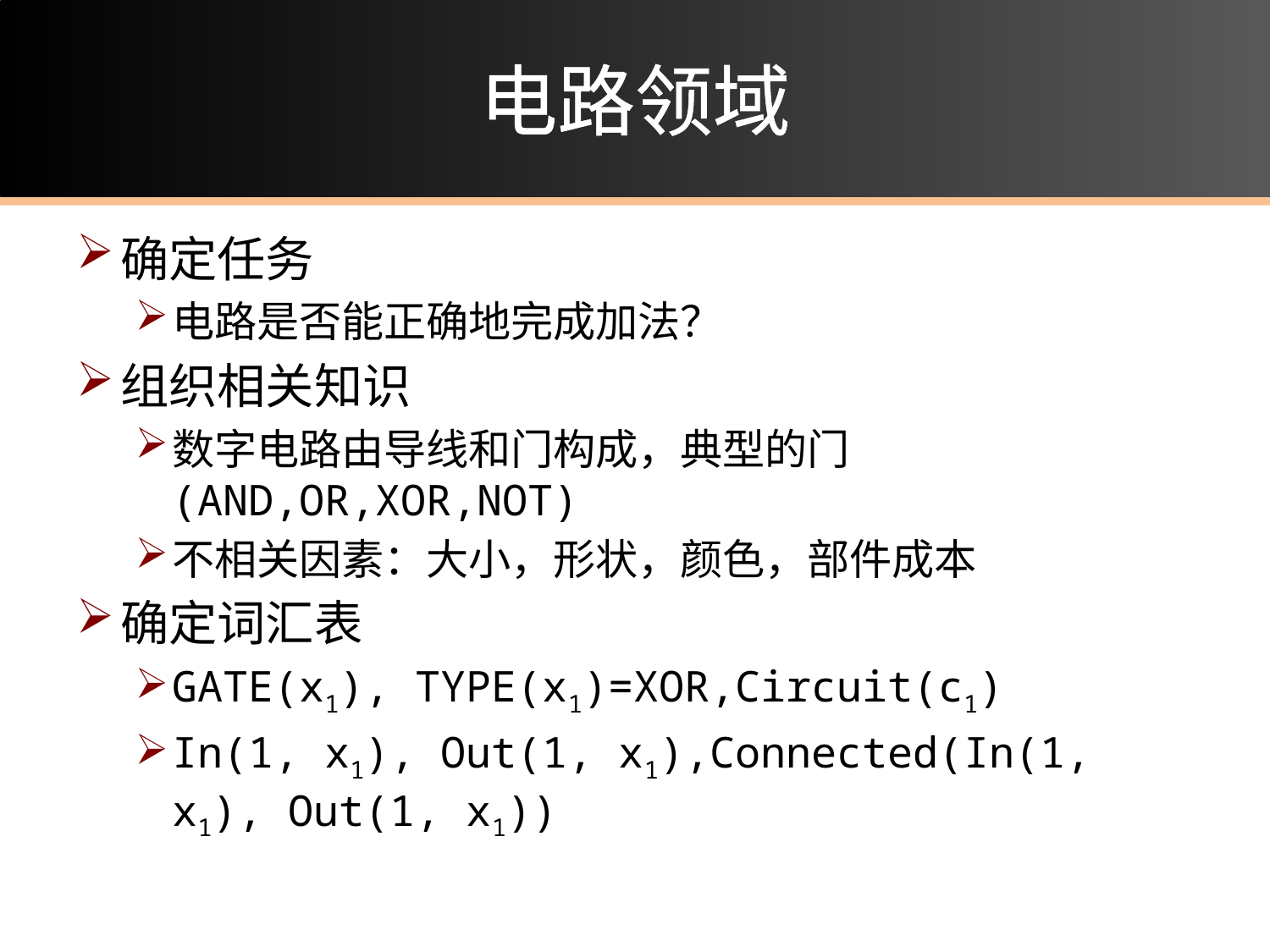

# 电路领域
确定任务
电路是否能正确地完成加法？
组织相关知识
数字电路由导线和门构成，典型的门(AND,OR,XOR,NOT)
不相关因素：大小，形状，颜色，部件成本
确定词汇表
GATE(x1), TYPE(x1)=XOR,Circuit(c1)
In(1, x1), Out(1, x1),Connected(In(1, x1), Out(1, x1))